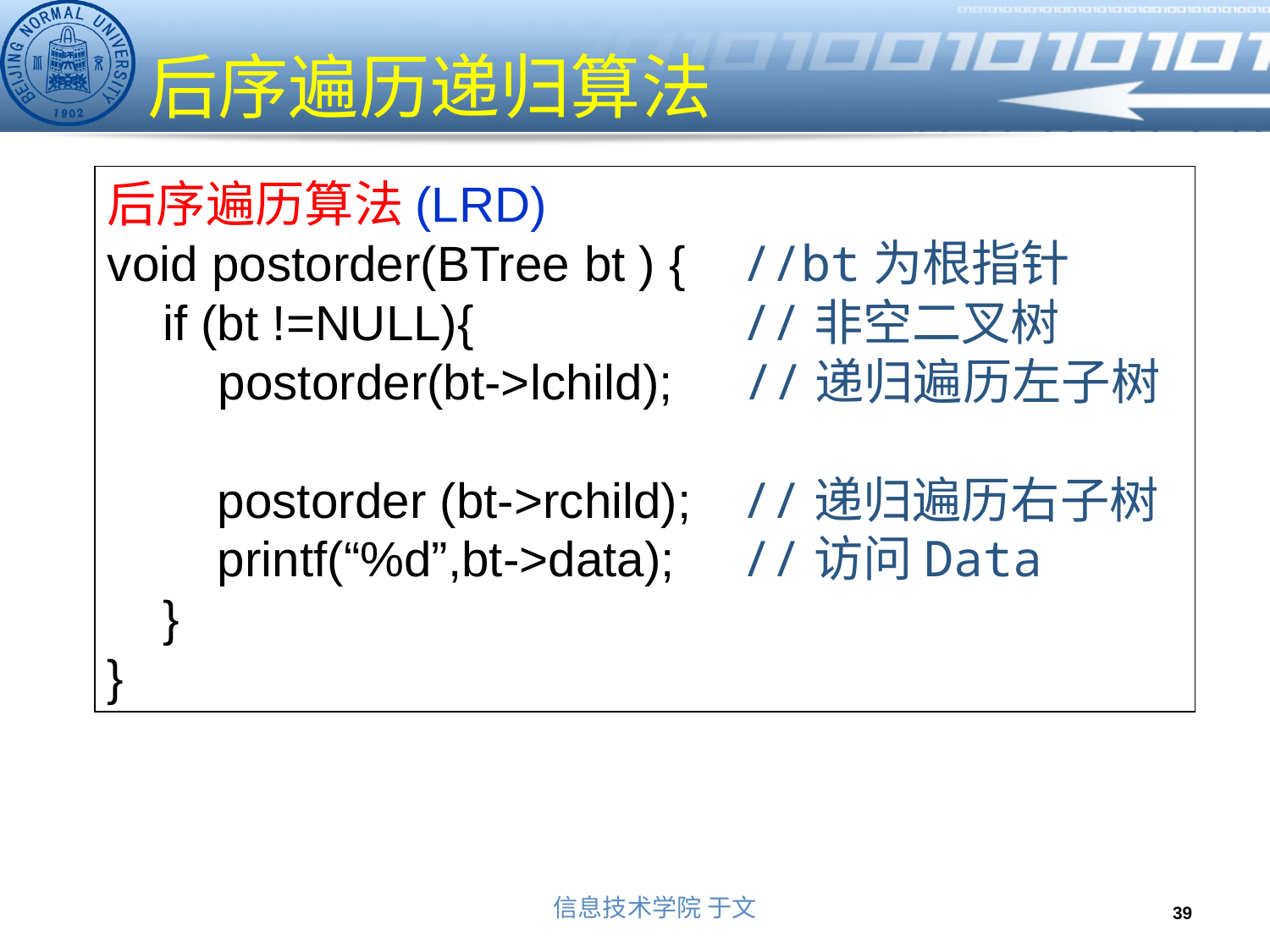

# 后序遍历递归算法
后序遍历算法(LRD)
void postorder(BTree bt ) {	//bt为根指针
    if (bt !=NULL){ 			//非空二叉树
        postorder(bt->lchild); 	//递归遍历左子树
        postorder (bt->rchild); 	//递归遍历右子树
        printf(“%d”,bt->data); 	//访问Data
    }
}
39